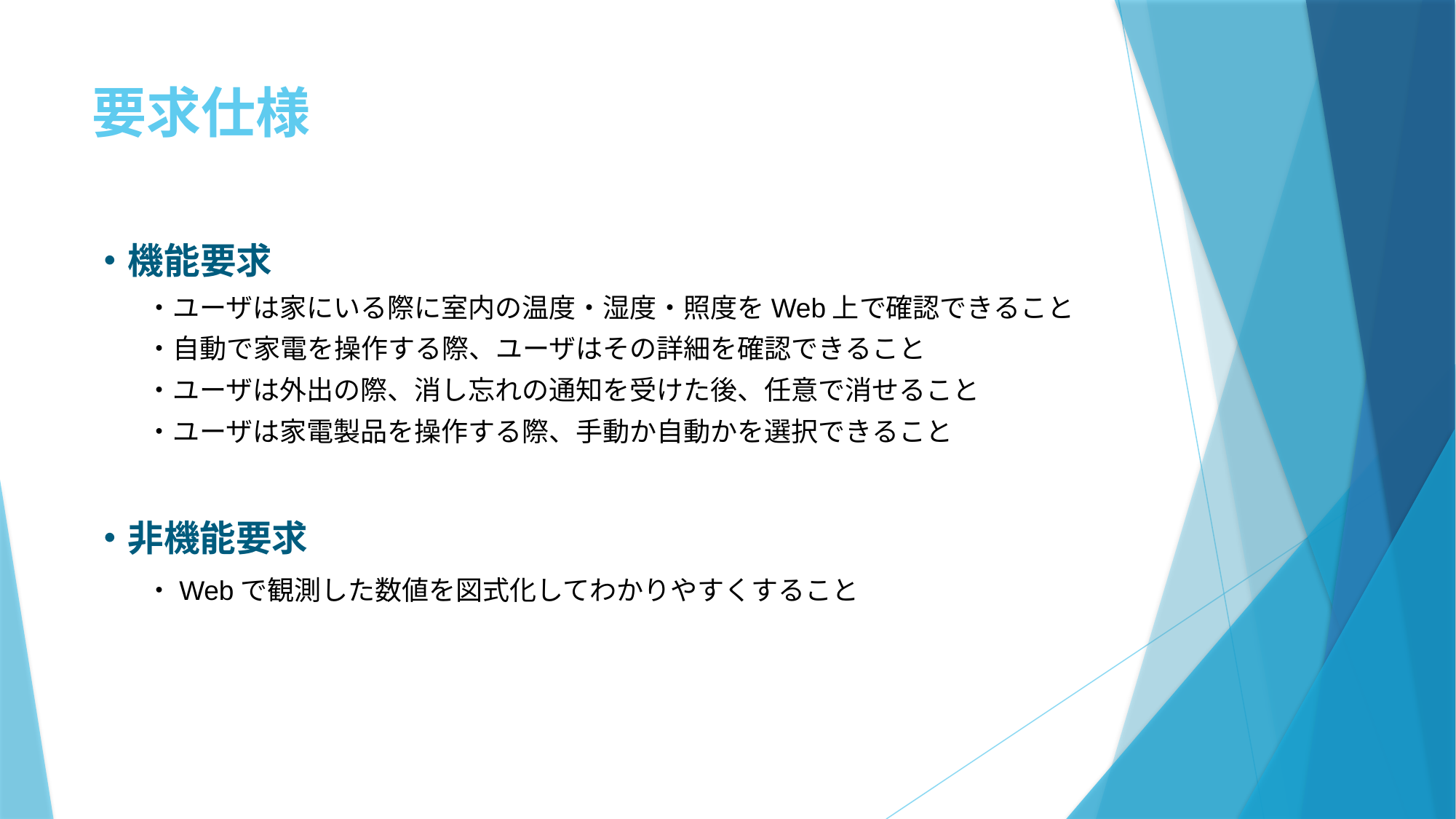

# 要求仕様
・機能要求
・ユーザは家にいる際に室内の温度・湿度・照度をWeb上で確認できること
・自動で家電を操作する際、ユーザはその詳細を確認できること
・ユーザは外出の際、消し忘れの通知を受けた後、任意で消せること
・ユーザは家電製品を操作する際、手動か自動かを選択できること

・非機能要求
・Webで観測した数値を図式化してわかりやすくすること